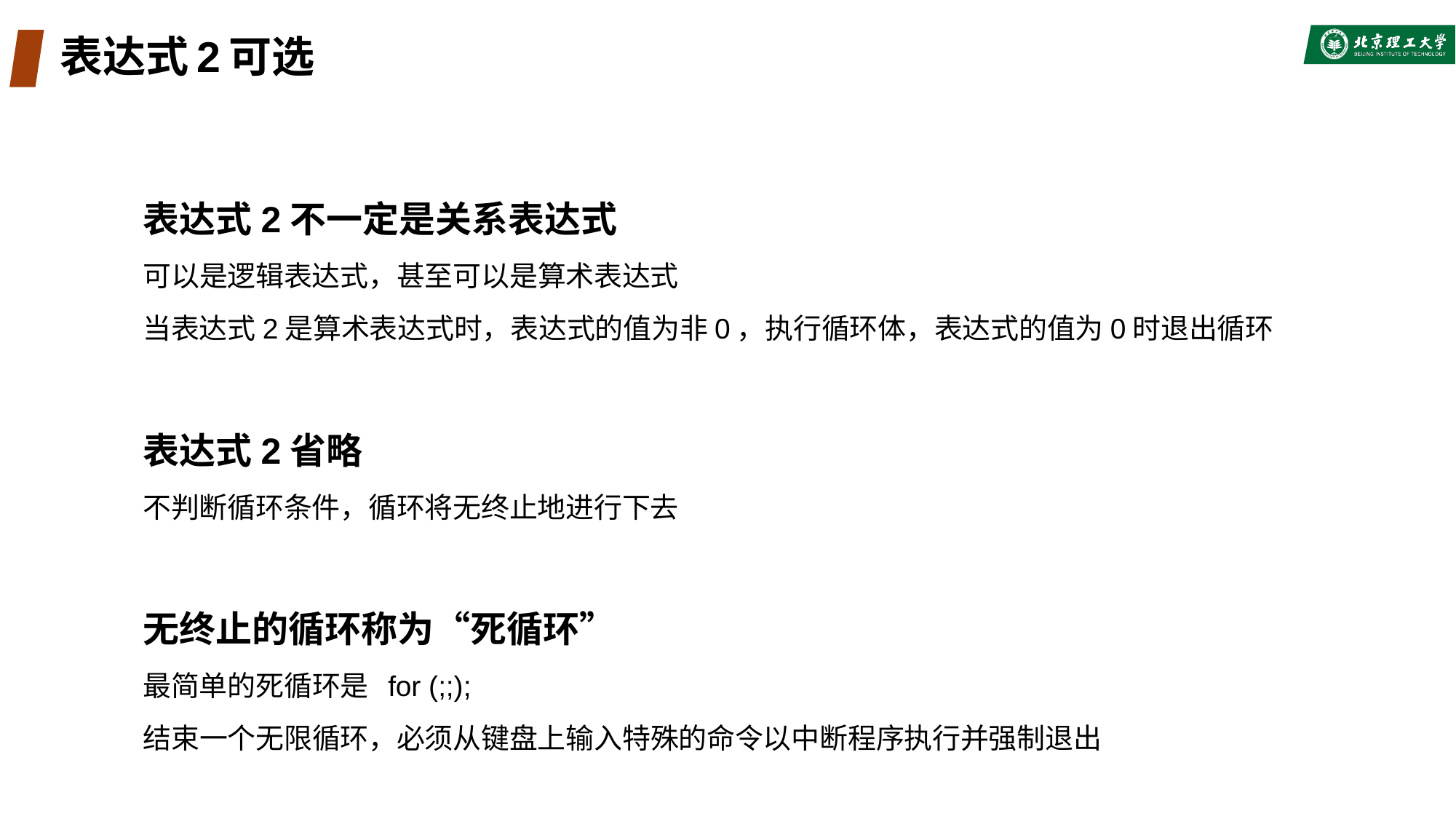

# 表达式2可选
表达式2不一定是关系表达式
可以是逻辑表达式，甚至可以是算术表达式
当表达式2是算术表达式时，表达式的值为非0，执行循环体，表达式的值为0时退出循环

表达式2省略
不判断循环条件，循环将无终止地进行下去

无终止的循环称为“死循环”
最简单的死循环是  for (;;);
结束一个无限循环，必须从键盘上输入特殊的命令以中断程序执行并强制退出